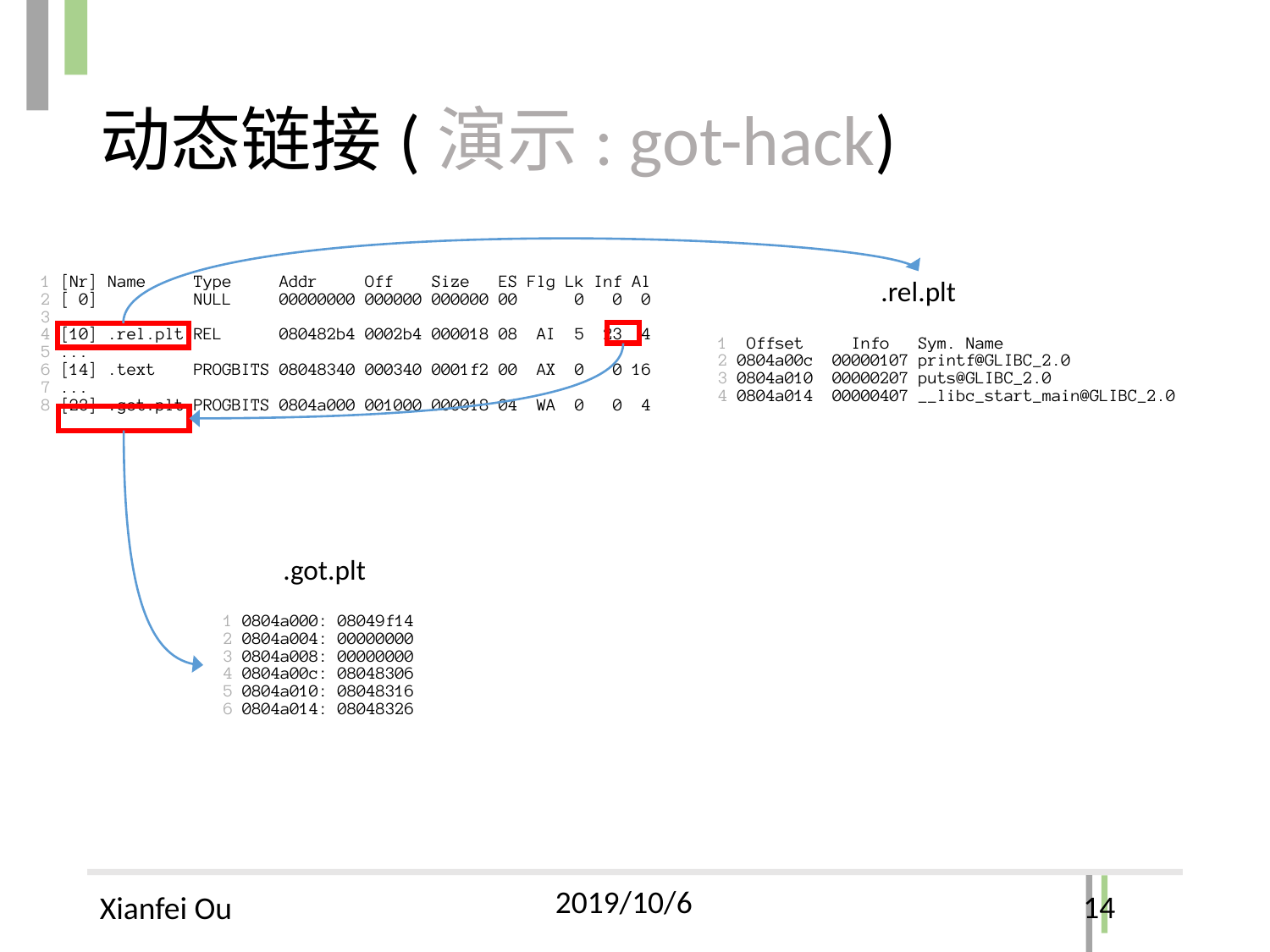

# 动态链接(演示: got-hack)
| 1 2 3 4 5 6 7 8 | [Nr] Name     Type     Addr     Off    Size   ES Flg Lk Inf Al  [ 0]          NULL     00000000 000000 000000 00      0   0  0  ...  [10] .rel.plt REL      080482b4 0002b4 000018 08  AI  5  23  4  ...  [14] .text    PROGBITS 08048340 000340 0001f2 00  AX  0   0 16  ...  [23] .got.plt PROGBITS 0804a000 001000 000018 04  WA  0   0  4 |
| --- | --- |

.rel.plt
| 1 2 3 4 | Offset     Info   Sym. Name 0804a00c  00000107 printf@GLIBC\_2.0 0804a010  00000207 puts@GLIBC\_2.0 0804a014  00000407 \_\_libc\_start\_main@GLIBC\_2.0 |
| --- | --- |

.got.plt
| 1 2 3 4 5 6 | 0804a000: 08049f14 0804a004: 00000000 0804a008: 00000000 0804a00c: 08048306 0804a010: 08048316 0804a014: 08048326 |
| --- | --- |